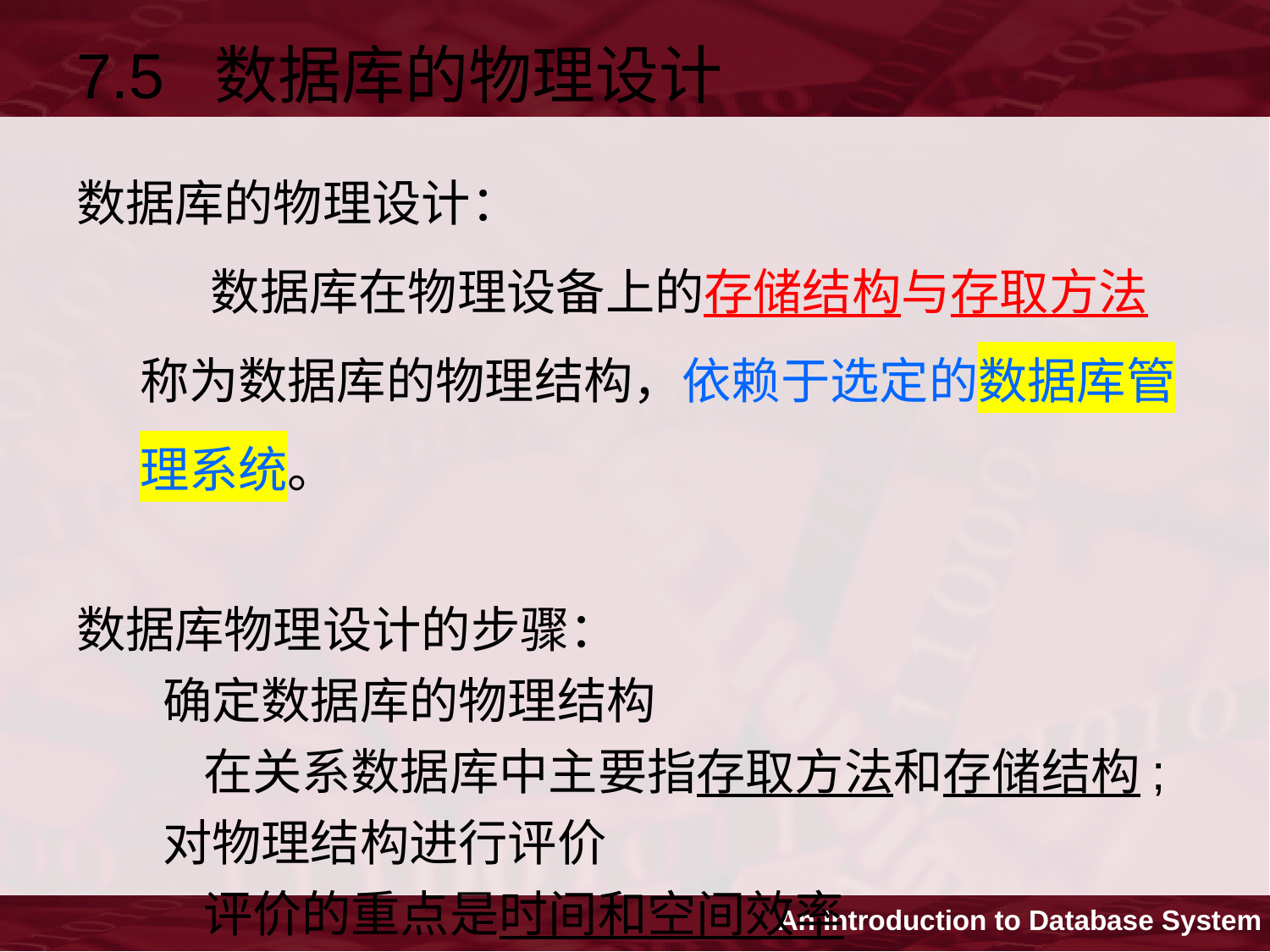

7.5  数据库的物理设计
数据库的物理设计：
        数据库在物理设备上的存储结构与存取方法称为数据库的物理结构，依赖于选定的数据库管理系统。

数据库物理设计的步骤：
 确定数据库的物理结构
在关系数据库中主要指存取方法和存储结构;
 对物理结构进行评价
评价的重点是时间和空间效率